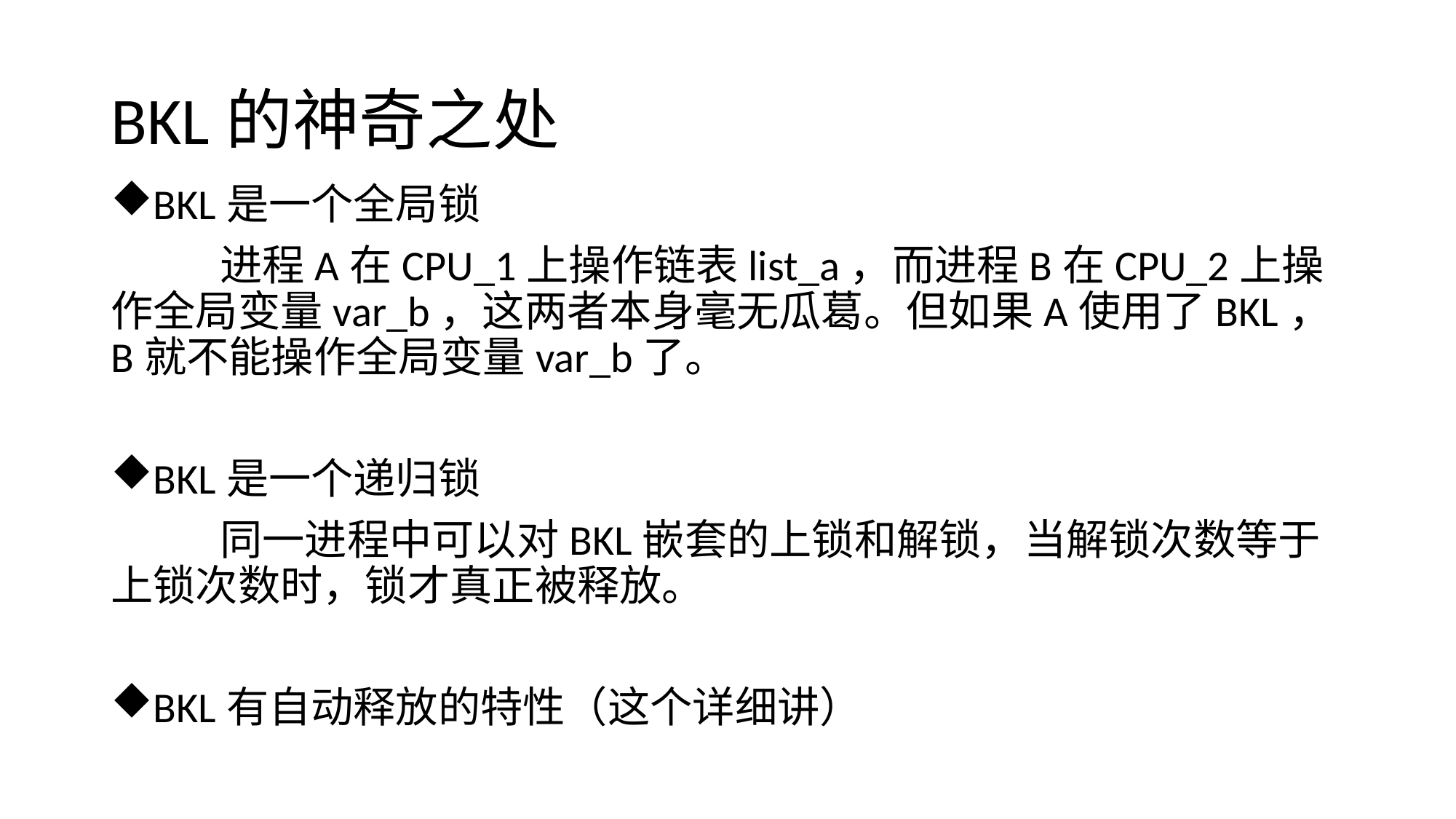

# BKL的神奇之处
BKL是一个全局锁
	进程A在CPU_1上操作链表list_a，而进程B在CPU_2上操作全局变量var_b，这两者本身毫无瓜葛。但如果A使用了BKL，B就不能操作全局变量var_b了。

BKL是一个递归锁
	同一进程中可以对BKL嵌套的上锁和解锁，当解锁次数等于上锁次数时，锁才真正被释放。

BKL有自动释放的特性（这个详细讲）